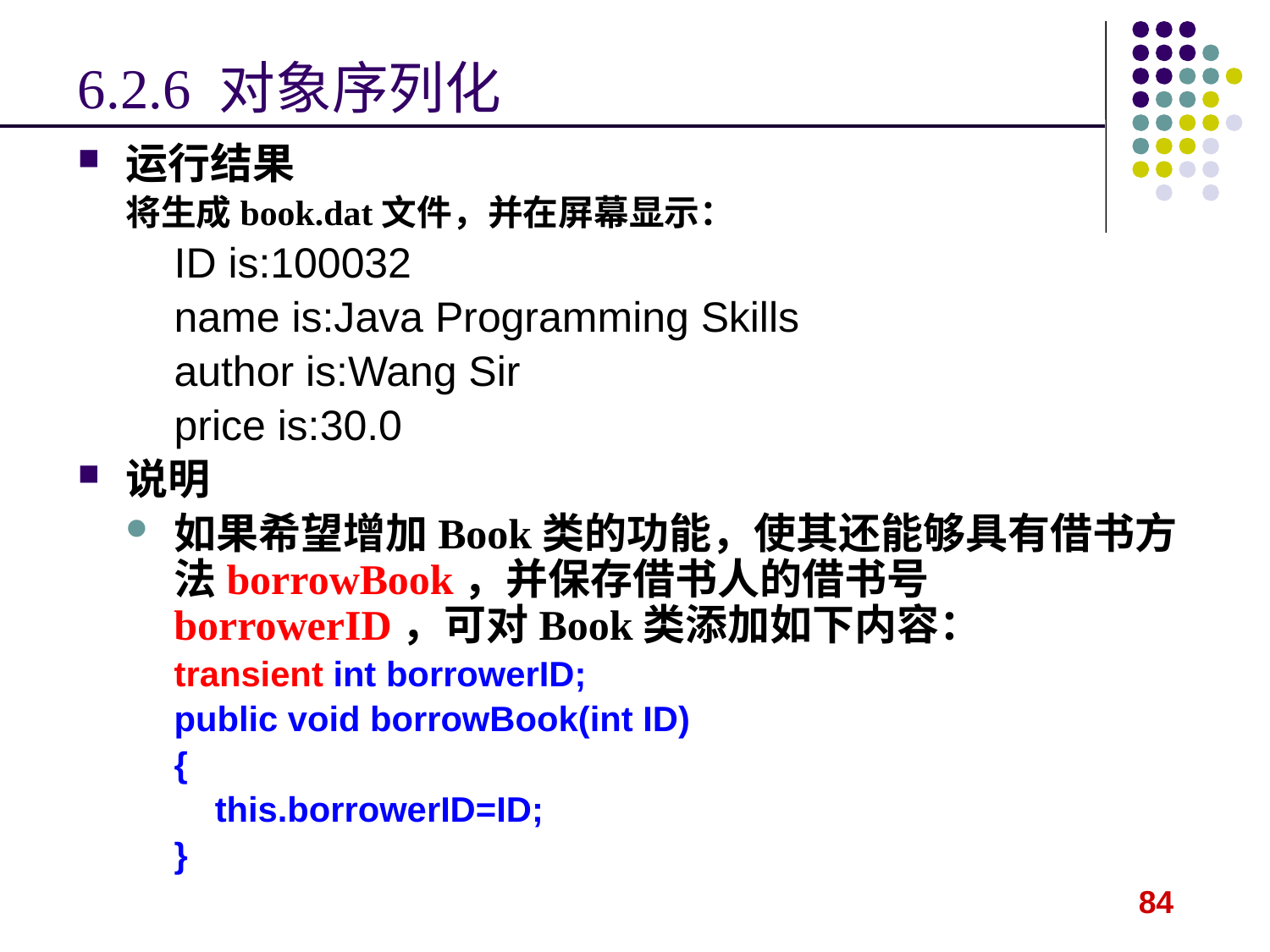

# 6.2.6 对象序列化
运行结果
将生成book.dat文件，并在屏幕显示：
ID is:100032
name is:Java Programming Skills
author is:Wang Sir
price is:30.0
说明
如果希望增加Book类的功能，使其还能够具有借书方法borrowBook，并保存借书人的借书号borrowerID，可对Book类添加如下内容：
transient int borrowerID;
public void borrowBook(int ID)
{
	this.borrowerID=ID;
}